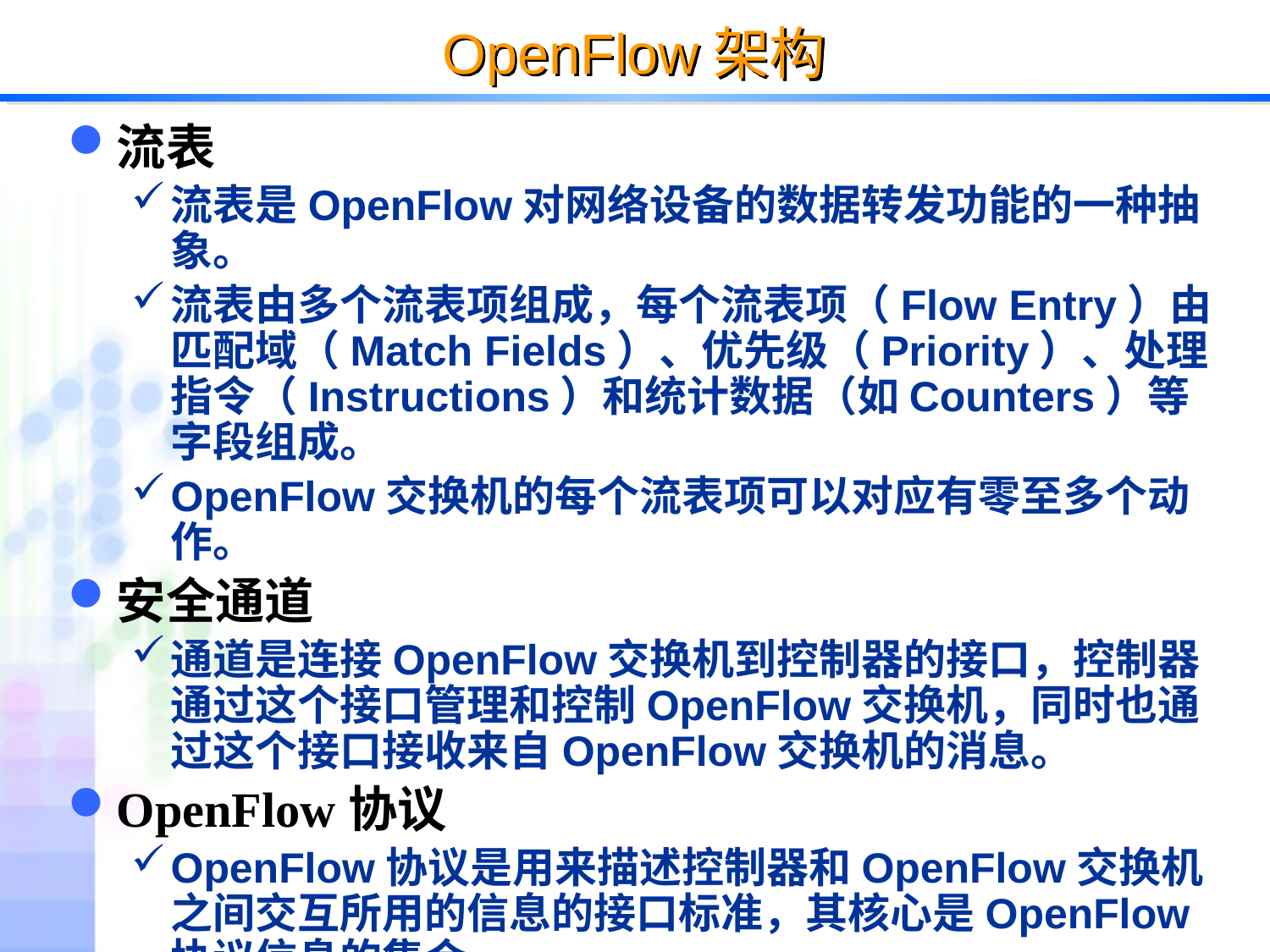

# OpenFlow架构
流表
流表是OpenFlow对网络设备的数据转发功能的一种抽象。
流表由多个流表项组成，每个流表项（Flow Entry）由匹配域（Match Fields）、优先级（Priority）、处理指令（Instructions）和统计数据（如Counters）等字段组成。
OpenFlow交换机的每个流表项可以对应有零至多个动作。
安全通道
通道是连接OpenFlow交换机到控制器的接口，控制器通过这个接口管理和控制OpenFlow交换机，同时也通过这个接口接收来自OpenFlow交换机的消息。
OpenFlow协议
OpenFlow协议是用来描述控制器和OpenFlow交换机之间交互所用的信息的接口标准，其核心是OpenFlow协议信息的集合。